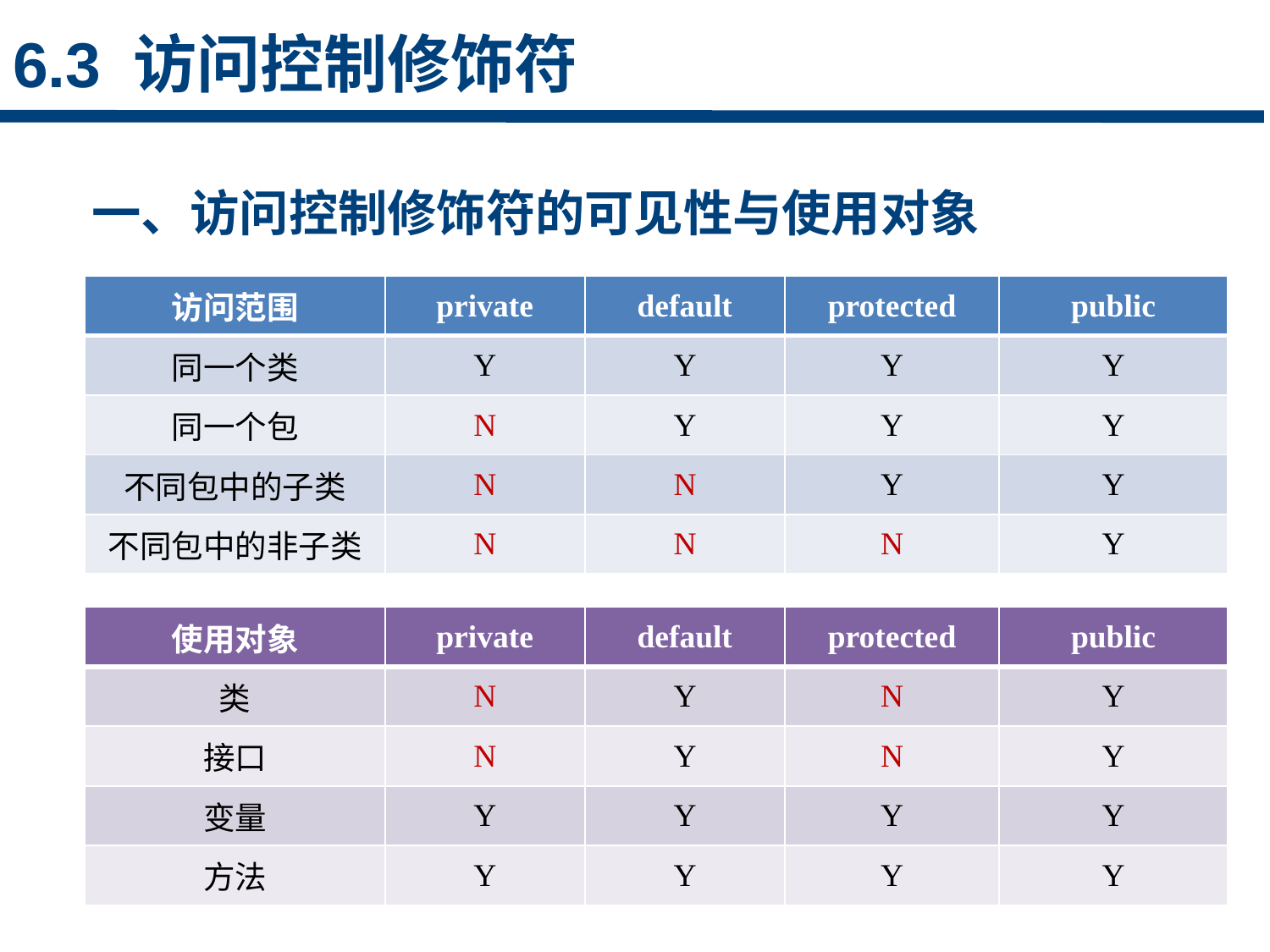

6.3 访问控制修饰符
一、访问控制修饰符的可见性与使用对象
点击添加文本
| 访问范围 | private | default | protected | public |
| --- | --- | --- | --- | --- |
| 同一个类 | Y | Y | Y | Y |
| 同一个包 | N | Y | Y | Y |
| 不同包中的子类 | N | N | Y | Y |
| 不同包中的非子类 | N | N | N | Y |
点击添加文本
点击添加文本
| 使用对象 | private | default | protected | public |
| --- | --- | --- | --- | --- |
| 类 | N | Y | N | Y |
| 接口 | N | Y | N | Y |
| 变量 | Y | Y | Y | Y |
| 方法 | Y | Y | Y | Y |
点击添加文本